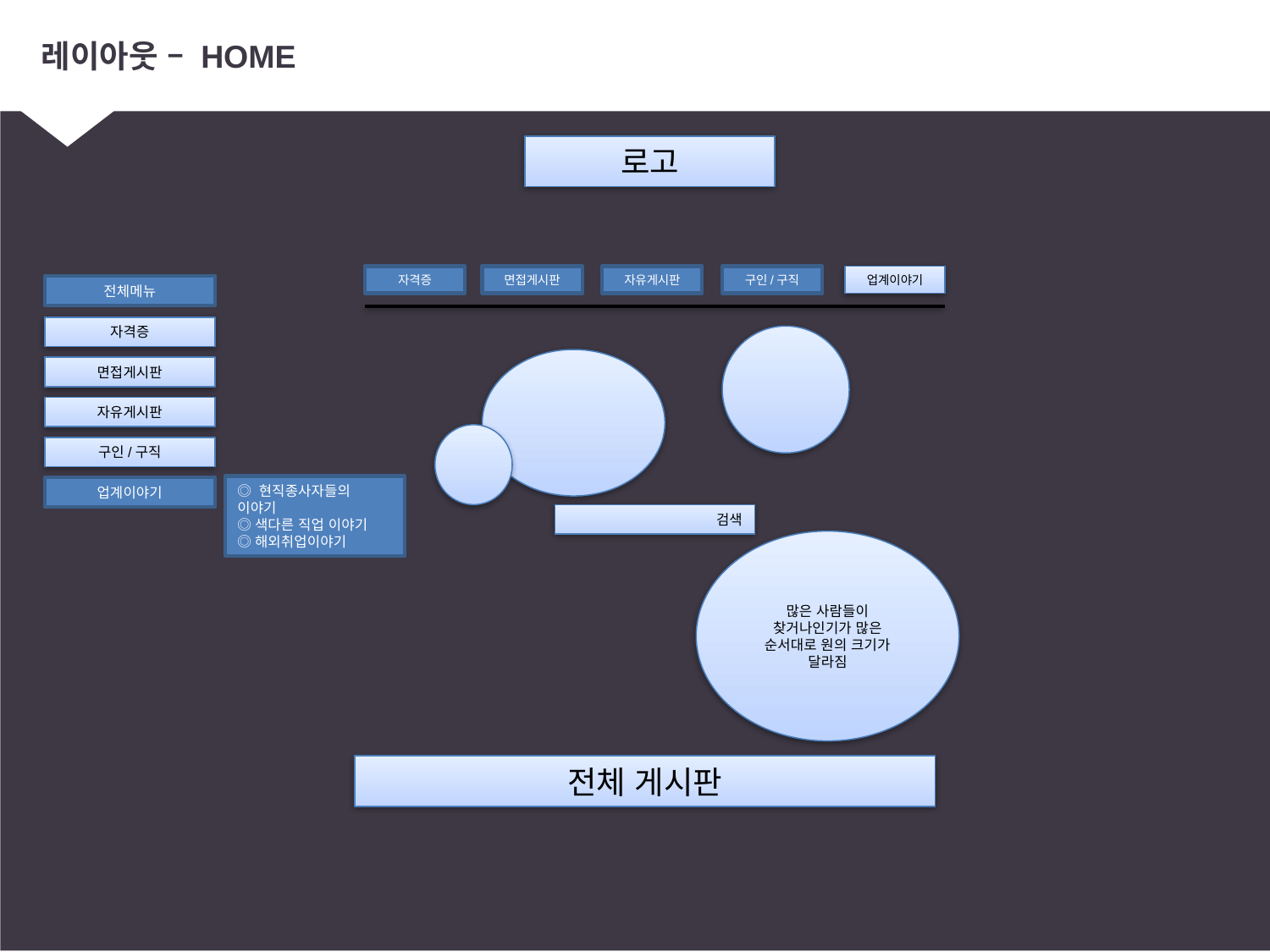

# 레이아웃 – HOME
로고
자격증
면접게시판
자유게시판
구인/구직
업계이야기
전체메뉴
자격증

면접게시판
자유게시판

구인/구직
◎ 현직종사자들의 이야기
◎색다른 직업 이야기
◎해외취업이야기
업계이야기
검색
많은 사람들이 찾거나인기가 많은 순서대로 원의 크기가 달라짐
전체 게시판